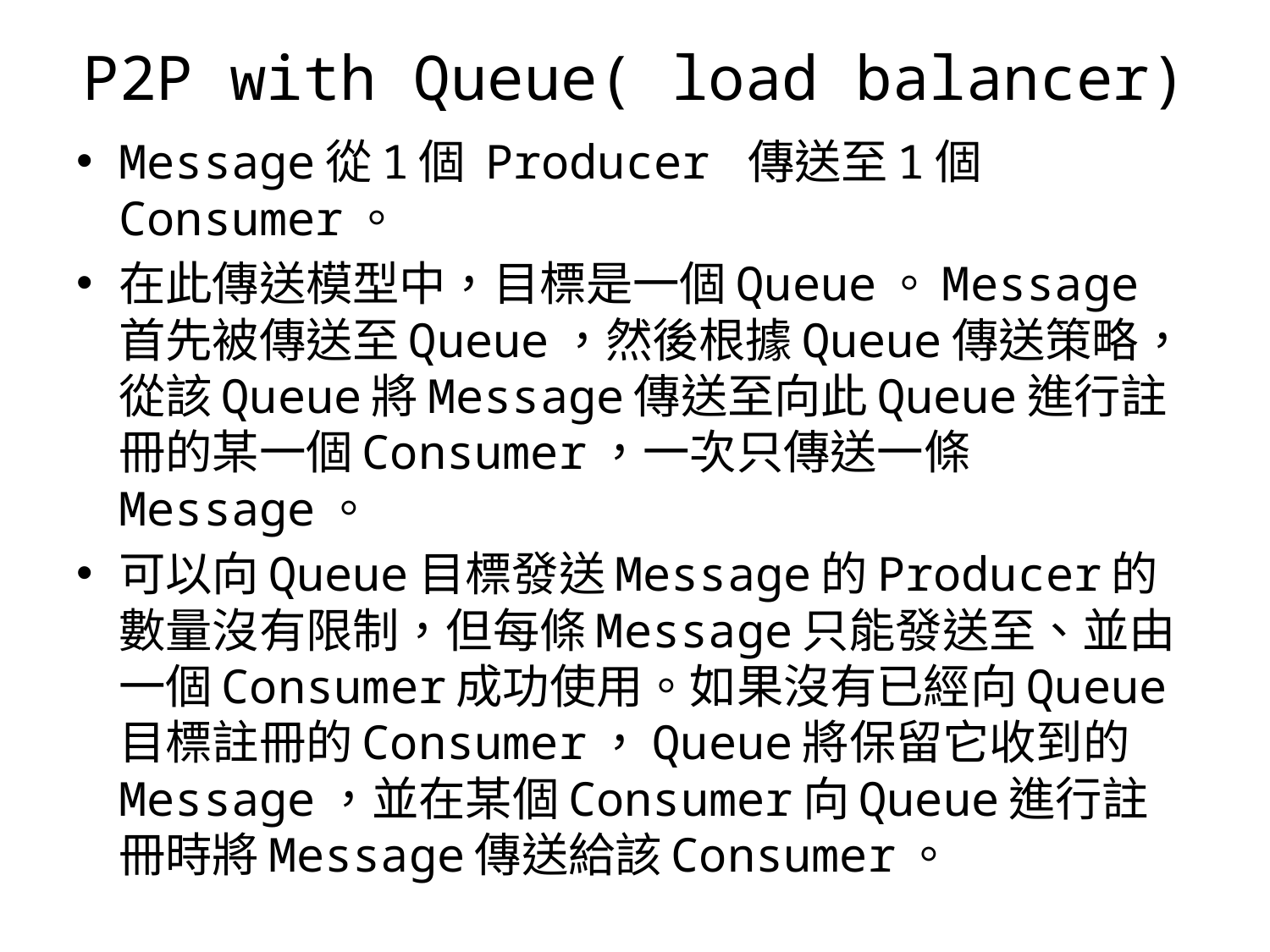

# P2P with Queue( load balancer)
Message從1個 Producer 傳送至1個Consumer。
在此傳送模型中，目標是一個Queue。Message首先被傳送至Queue，然後根據Queue傳送策略，從該Queue將Message傳送至向此Queue進行註冊的某一個Consumer，一次只傳送一條Message。
可以向Queue目標發送Message的Producer的數量沒有限制，但每條Message只能發送至、並由一個Consumer成功使用。如果沒有已經向Queue目標註冊的Consumer，Queue將保留它收到的Message，並在某個Consumer向Queue進行註冊時將Message傳送給該Consumer。